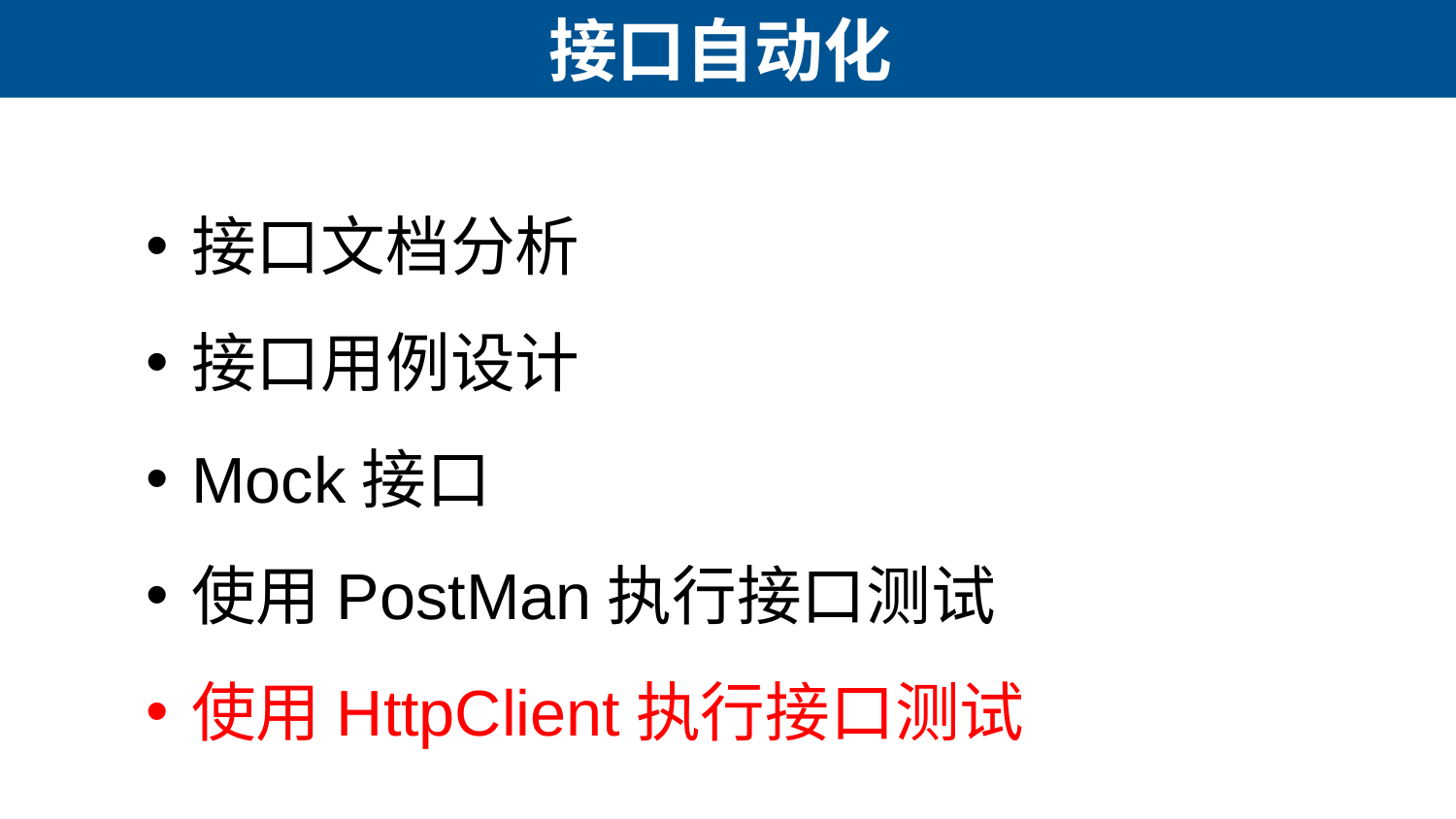

# 接口自动化
接口文档分析
接口用例设计
Mock接口
使用PostMan执行接口测试
使用HttpClient执行接口测试